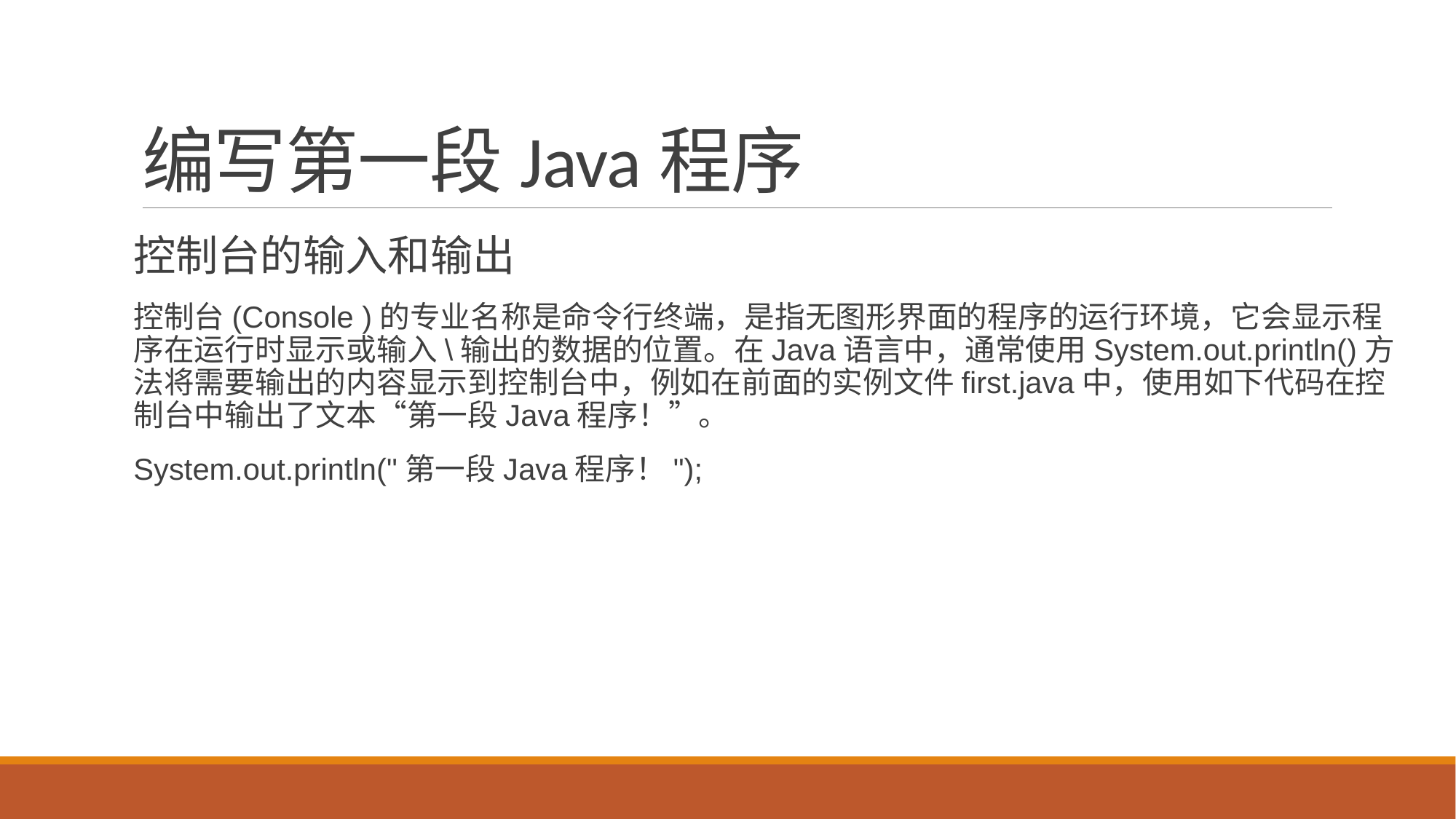

# 编写第一段Java程序
控制台的输入和输出
控制台(Console )的专业名称是命令行终端，是指无图形界面的程序的运行环境，它会显示程序在运行时显示或输入\输出的数据的位置。在Java语言中，通常使用System.out.println()方法将需要输出的内容显示到控制台中，例如在前面的实例文件first.java中，使用如下代码在控制台中输出了文本“第一段Java程序！”。
System.out.println("第一段Java程序！");